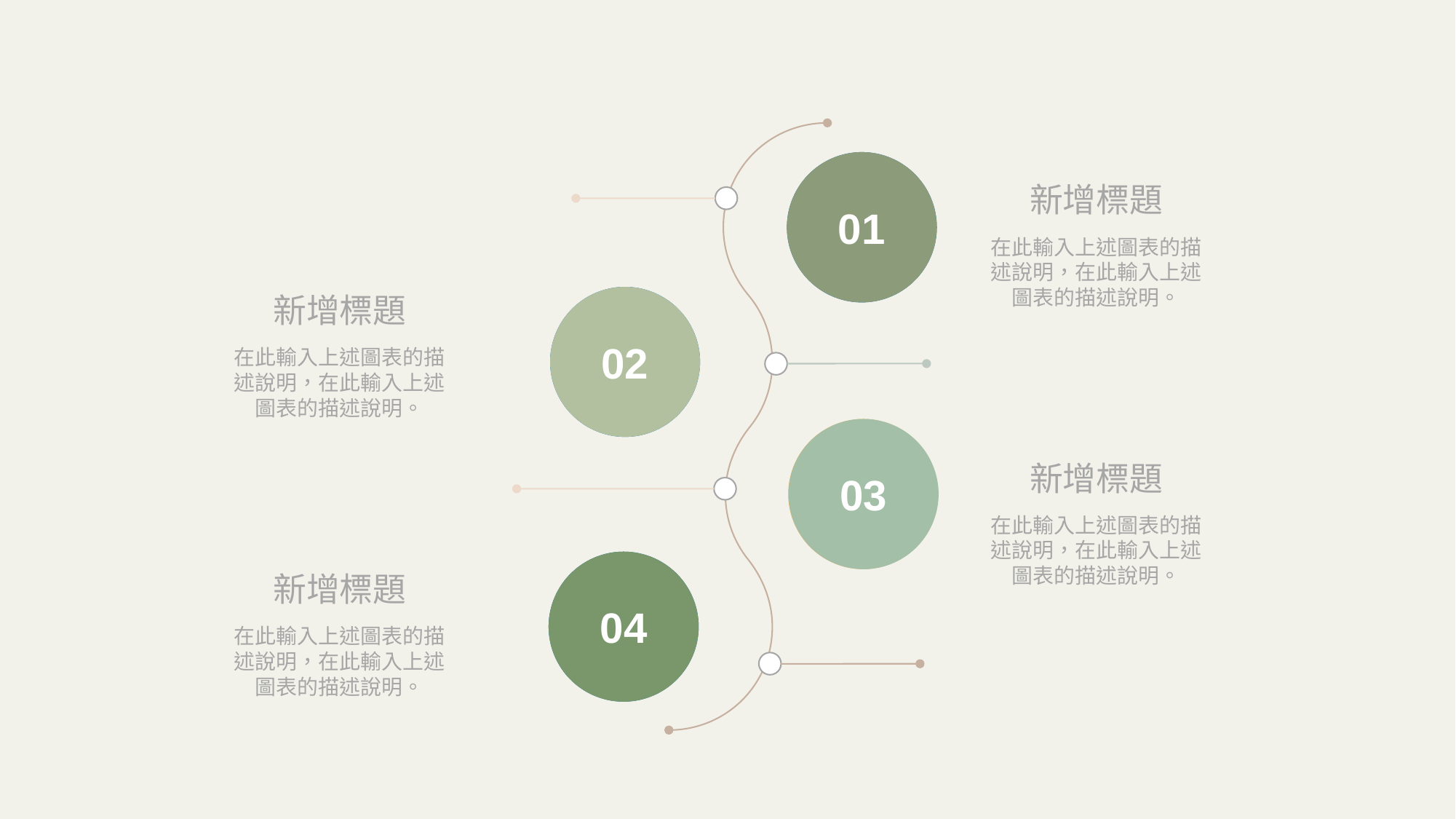

01

02

03

04

新增標題
在此輸入上述圖表的描述說明，在此輸入上述圖表的描述說明。
新增標題
在此輸入上述圖表的描述說明，在此輸入上述圖表的描述說明。
新增標題
在此輸入上述圖表的描述說明，在此輸入上述圖表的描述說明。
新增標題
在此輸入上述圖表的描述說明，在此輸入上述圖表的描述說明。